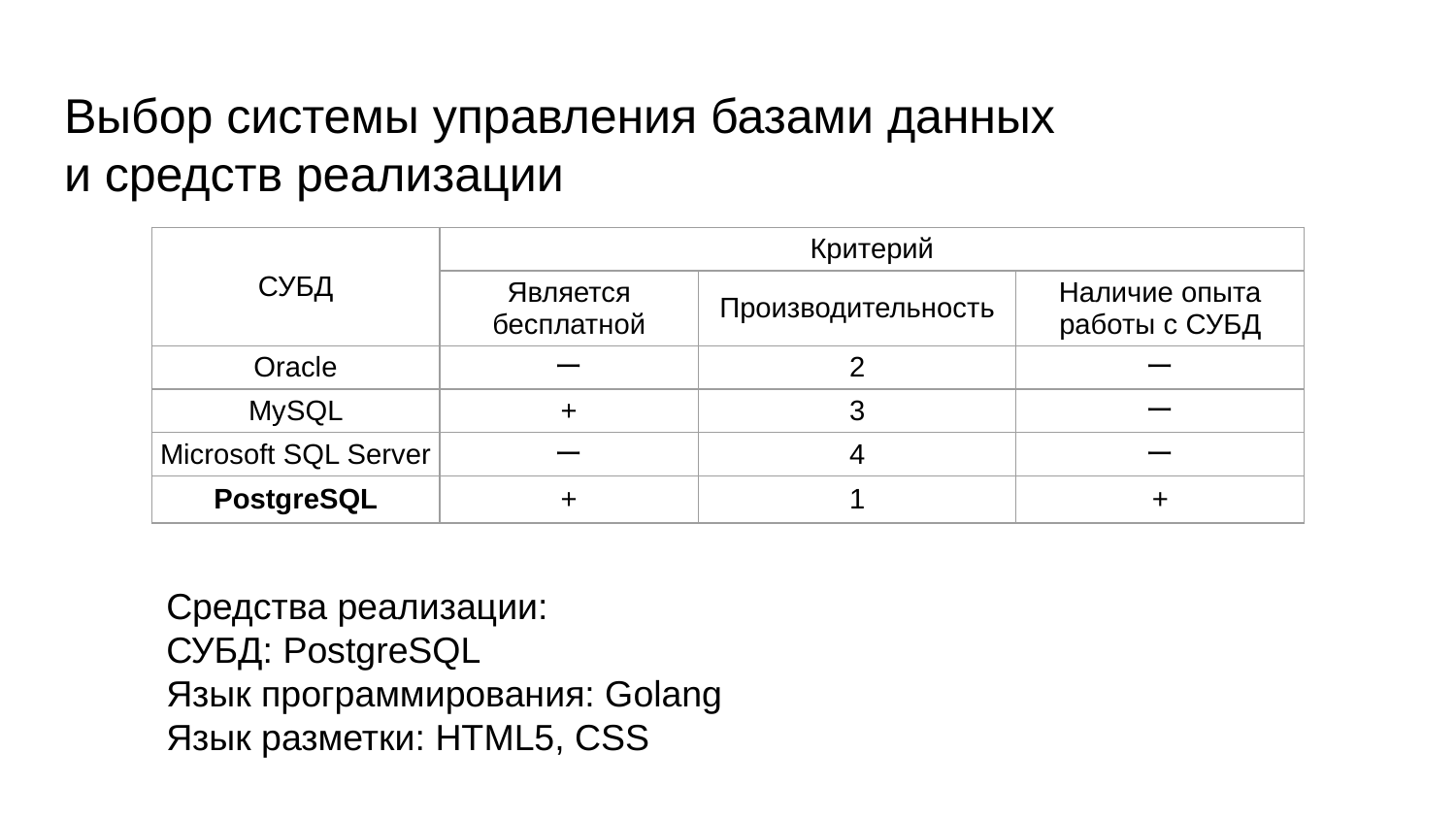

# Выбор системы управления базами данных
и средств реализации
| СУБД | Критерий |  |  |
| --- | --- | --- | --- |
|  | Является бесплатной | Производительность | Наличие опыта работы с СУБД |
| Oracle | ー | 2 | ー |
| MySQL | + | 3 | ー |
| Microsoft SQL Server | ー | 4 | ー |
| PostgreSQL | + | 1 | + |
Средства реализации:
СУБД: PostgreSQL
Язык программирования: Golang
Язык разметки: HTML5, CSS